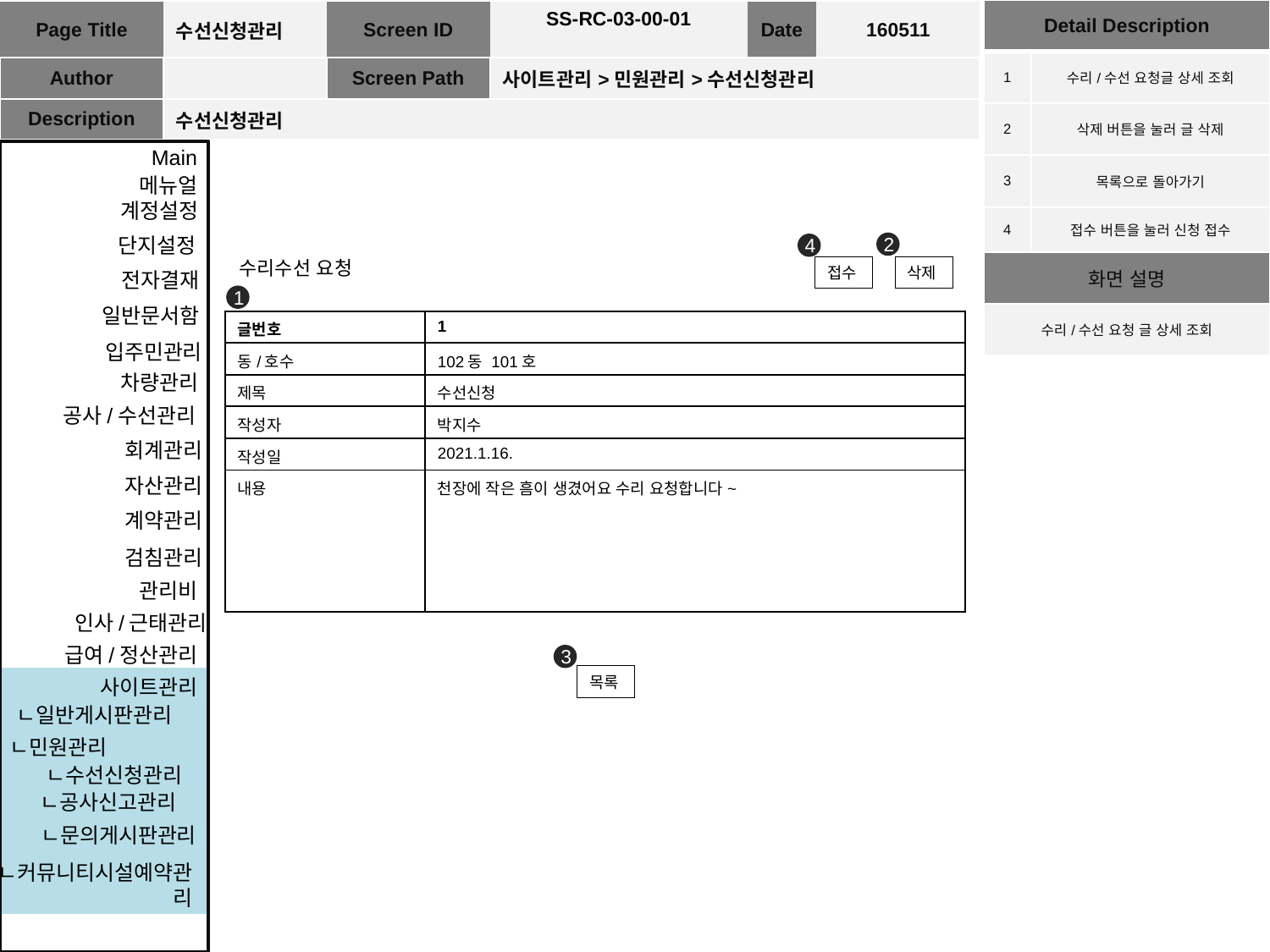

| Detail Description |  |
| --- | --- |
| 1 | 수리/수선 요청글 상세 조회 |
| 2 | 삭제 버튼을 눌러 글 삭제 |
| 3 | 목록으로 돌아가기 |
| 4 | 접수 버튼을 눌러 신청 접수 |
| 화면 설명 |  |
| 수리/수선 요청 글 상세 조회 |  |
| Page Title | 수선신청관리 | Screen ID | SS-RC-03-00-01 | Date | 160511 |
| --- | --- | --- | --- | --- | --- |
| Author |  | Screen Path | 사이트관리>민원관리>수선신청관리 |  |  |
| Description | 수선신청관리 |  |  |  |  |
Main

메뉴얼
계정설정
단지설정
2
4
수리수선 요청
접수
삭제
전자결재
1
일반문서함
| 글번호 | 1 |
| --- | --- |
| 동/호수 | 102동 101호 |
| 제목 | 수선신청 |
| 작성자 | 박지수 |
| 작성일 | 2021.1.16. |
| 내용 | 천장에 작은 흠이 생겼어요 수리 요청합니다~ |
입주민관리
차량관리
공사/수선관리
회계관리
자산관리
계약관리
검침관리
관리비
인사/근태관리
급여/정산관리
3

목록
사이트관리
ㄴ일반게시판관리
ㄴ민원관리
ㄴ수선신청관리
ㄴ공사신고관리
ㄴ문의게시판관리
ㄴ커뮤니티시설예약관리